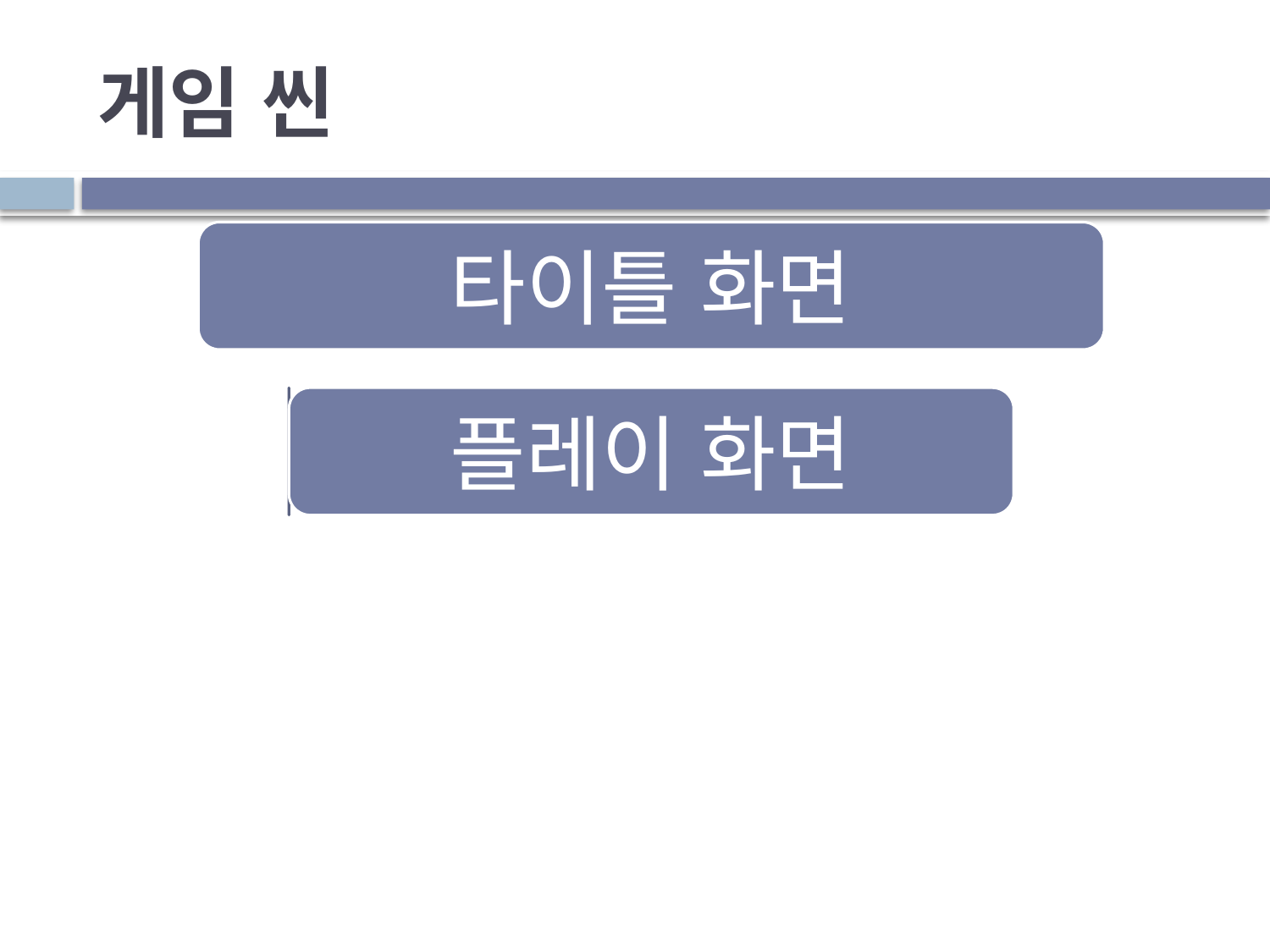

# 게임 씬
타이틀 화면
플레이 화면